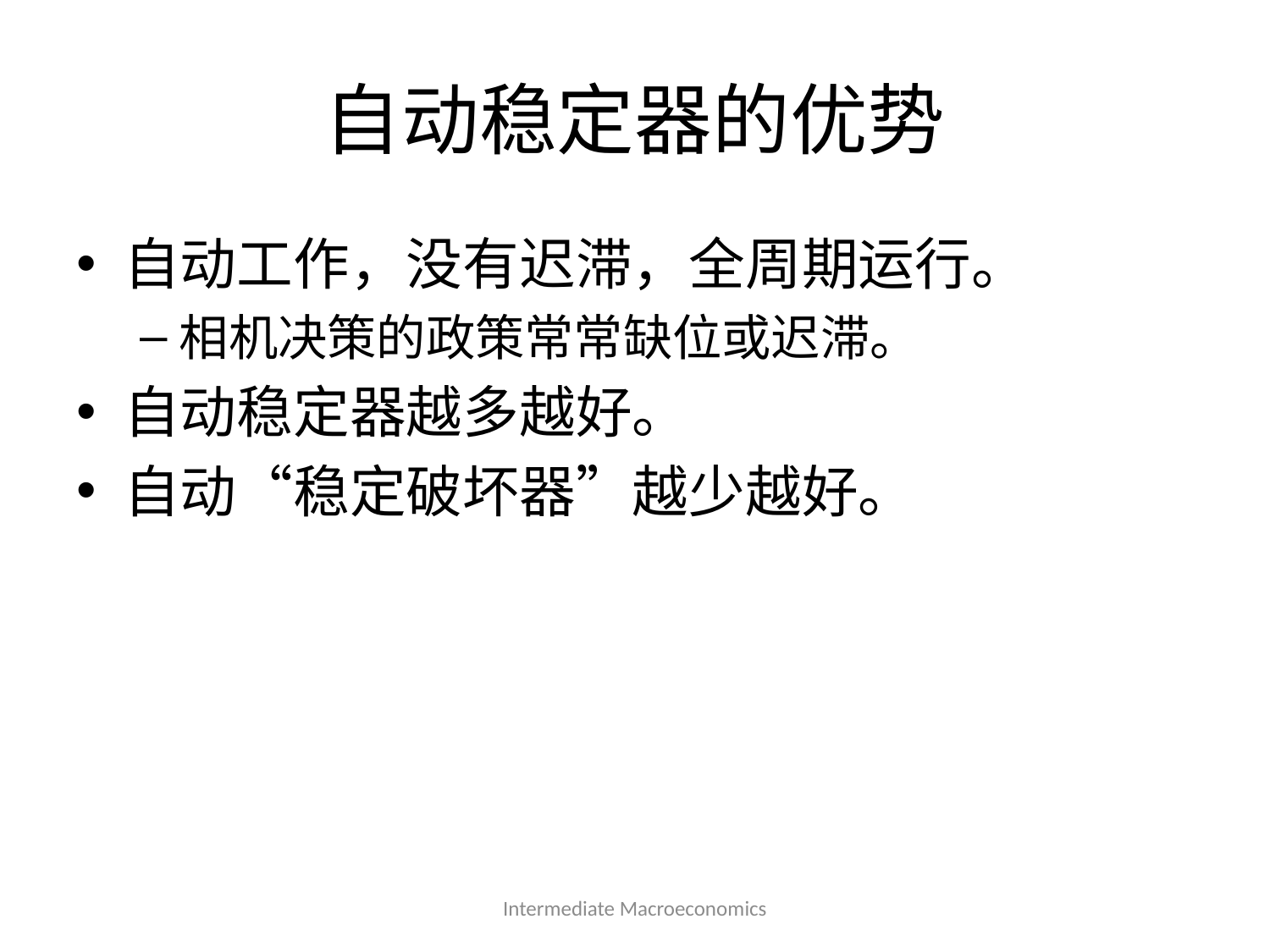

# 自动稳定器的优势
自动工作，没有迟滞，全周期运行。
相机决策的政策常常缺位或迟滞。
自动稳定器越多越好。
自动“稳定破坏器”越少越好。
Intermediate Macroeconomics